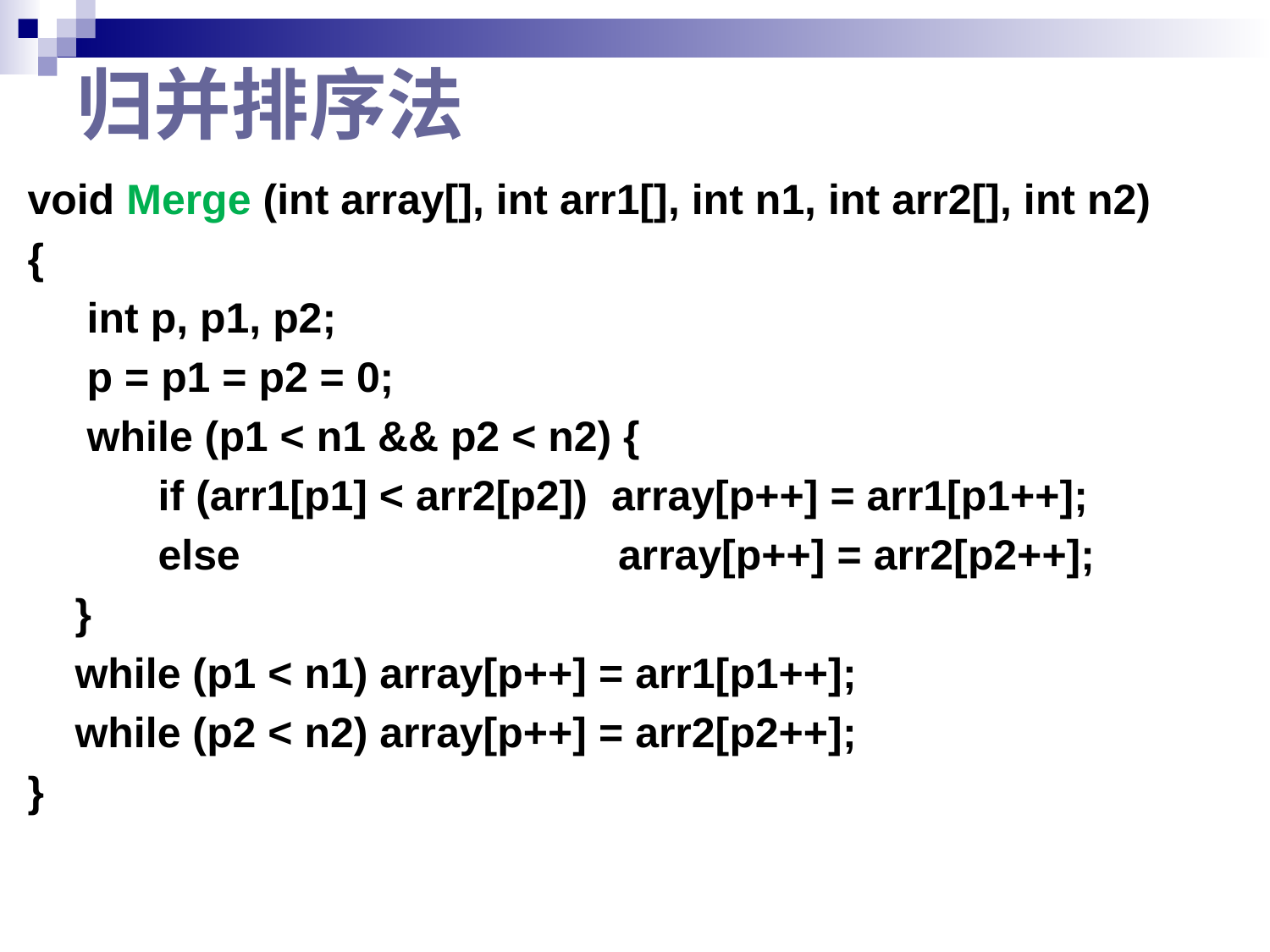

# 归并排序法
void Merge (int array[], int arr1[], int n1, int arr2[], int n2)
{
     int p, p1, p2;
     p = p1 = p2 = 0;
     while (p1 < n1 && p2 < n2) {
           if (arr1[p1] < arr2[p2])  array[p++] = arr1[p1++];
           else                                array[p++] = arr2[p2++];
    }
    while (p1 < n1) array[p++] = arr1[p1++];
    while (p2 < n2) array[p++] = arr2[p2++];
}